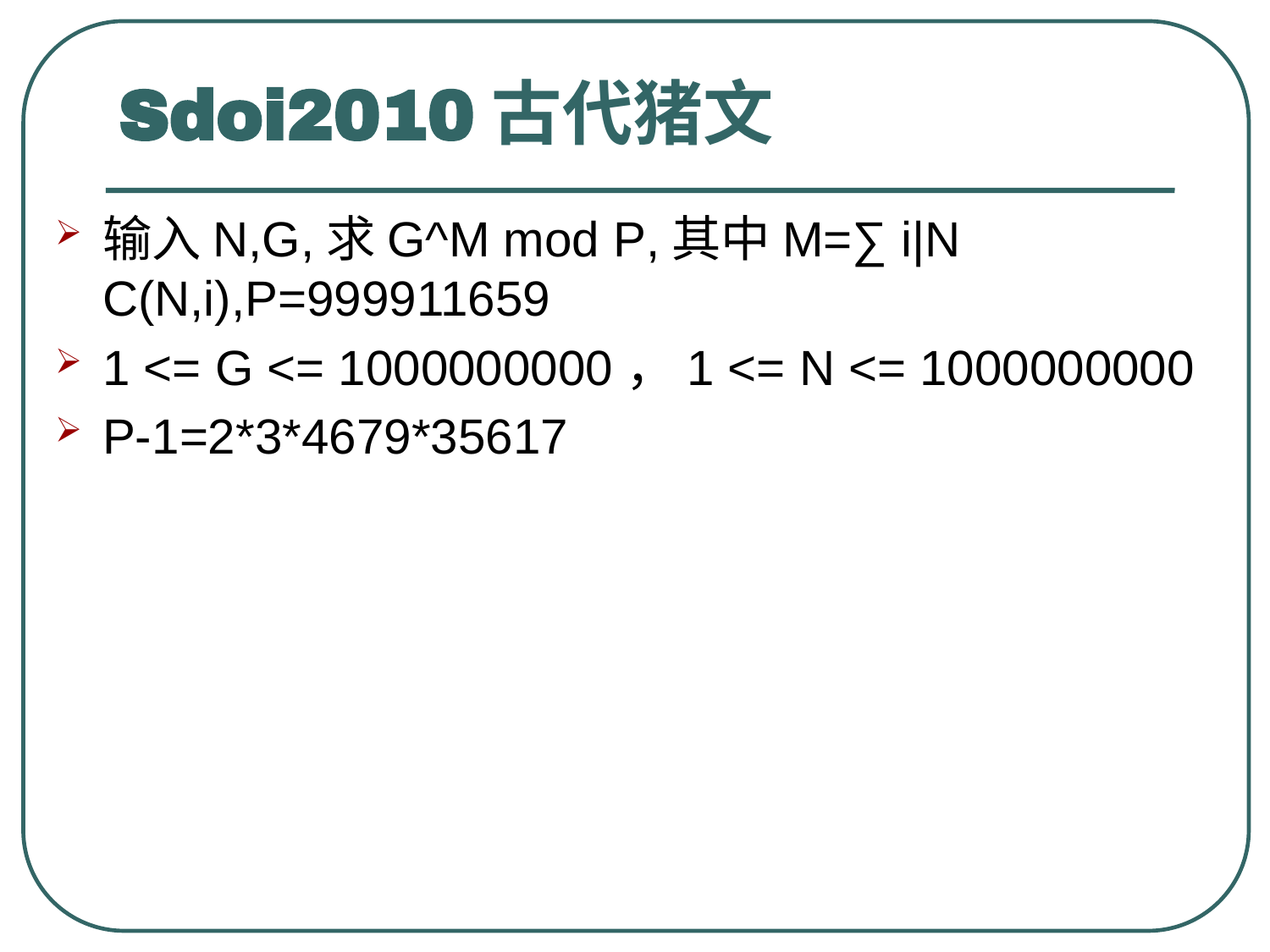

# Sdoi2010古代猪文
输入N,G,求G^M mod P,其中M=∑ i|N C(N,i),P=999911659
1 <= G <= 1000000000，1 <= N <= 1000000000
P-1=2*3*4679*35617